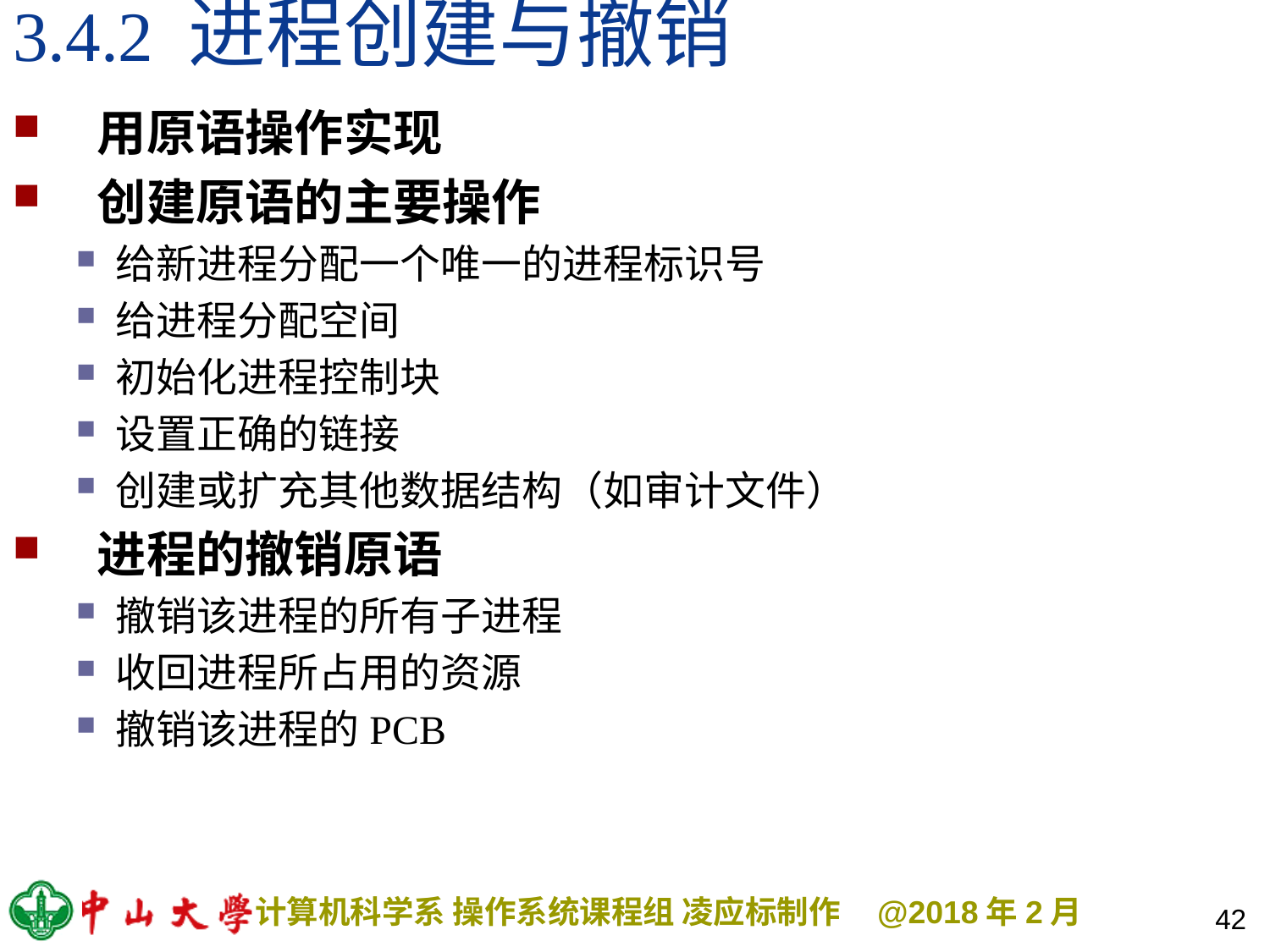

# 3.4.2 进程创建与撤销
用原语操作实现
创建原语的主要操作
给新进程分配一个唯一的进程标识号
给进程分配空间
初始化进程控制块
设置正确的链接
创建或扩充其他数据结构（如审计文件）
进程的撤销原语
撤销该进程的所有子进程
收回进程所占用的资源
撤销该进程的PCB

42